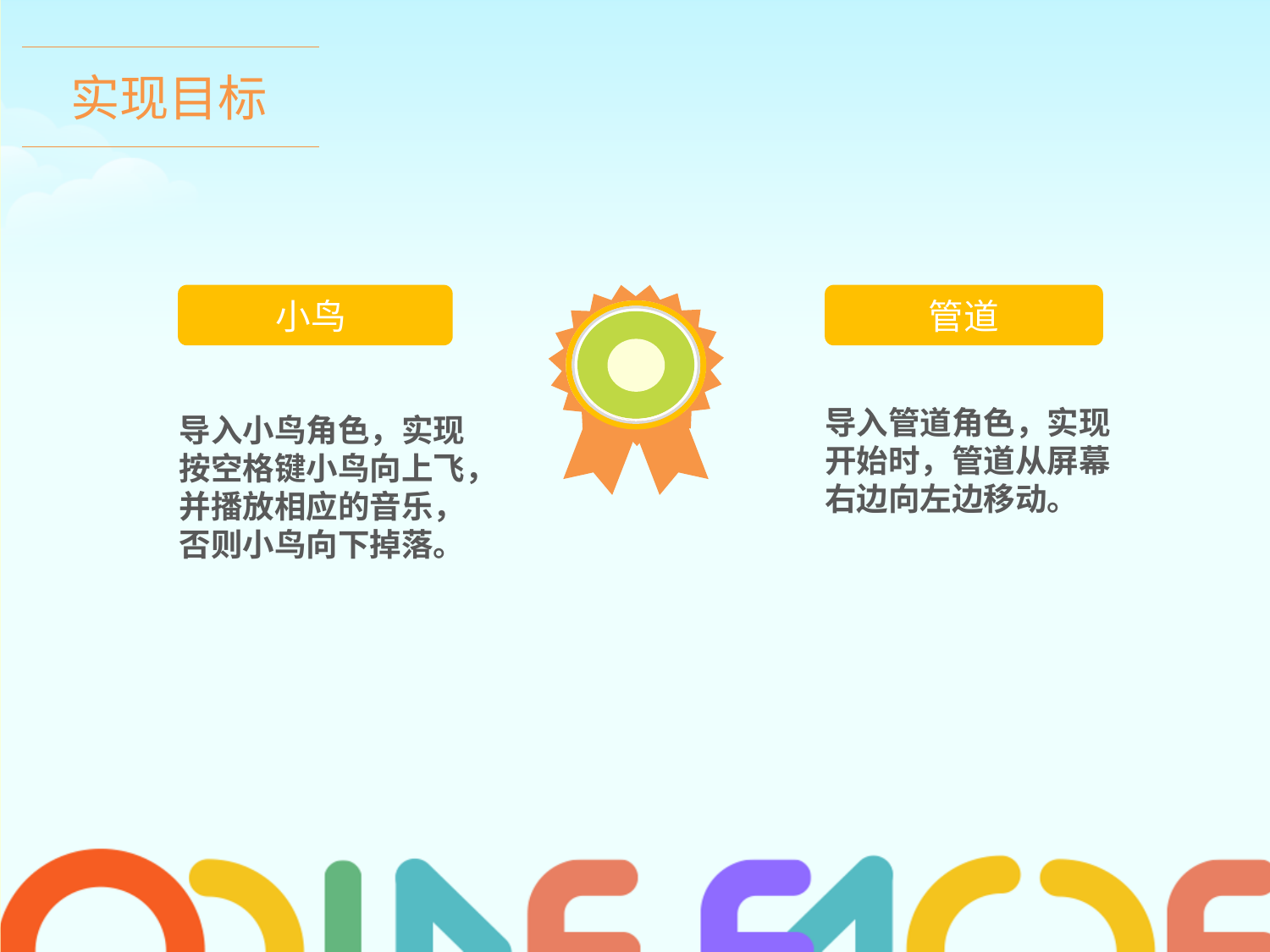

实现目标

管道

小鸟
导入管道角色，实现开始时，管道从屏幕右边向左边移动。
导入小鸟角色，实现按空格键小鸟向上飞，并播放相应的音乐，否则小鸟向下掉落。